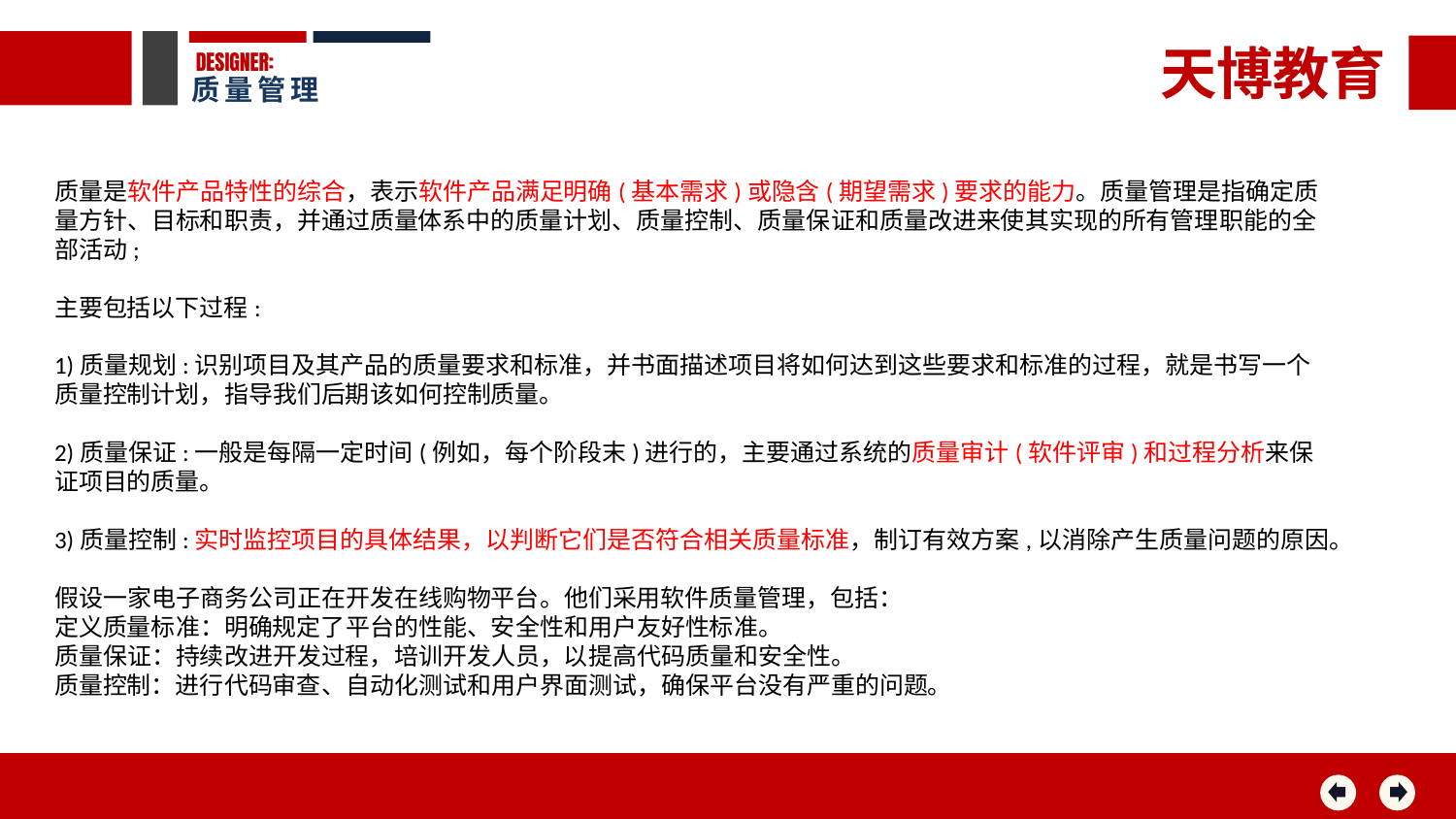

天博教育
DESIGNER:
质量管理
质量是软件产品特性的综合，表示软件产品满足明确(基本需求)或隐含(期望需求)要求的能力。质量管理是指确定质量方针、目标和职责，并通过质量体系中的质量计划、质量控制、质量保证和质量改进来使其实现的所有管理职能的全部活动;

主要包括以下过程:

1)质量规划:识别项目及其产品的质量要求和标准，并书面描述项目将如何达到这些要求和标准的过程，就是书写一个质量控制计划，指导我们后期该如何控制质量。

2)质量保证:一般是每隔一定时间(例如，每个阶段末)进行的，主要通过系统的质量审计(软件评审)和过程分析来保证项目的质量。

3)质量控制:实时监控项目的具体结果，以判断它们是否符合相关质量标准，制订有效方案,以消除产生质量问题的原因。

假设一家电子商务公司正在开发在线购物平台。他们采用软件质量管理，包括：
定义质量标准：明确规定了平台的性能、安全性和用户友好性标准。
质量保证：持续改进开发过程，培训开发人员，以提高代码质量和安全性。
质量控制：进行代码审查、自动化测试和用户界面测试，确保平台没有严重的问题。